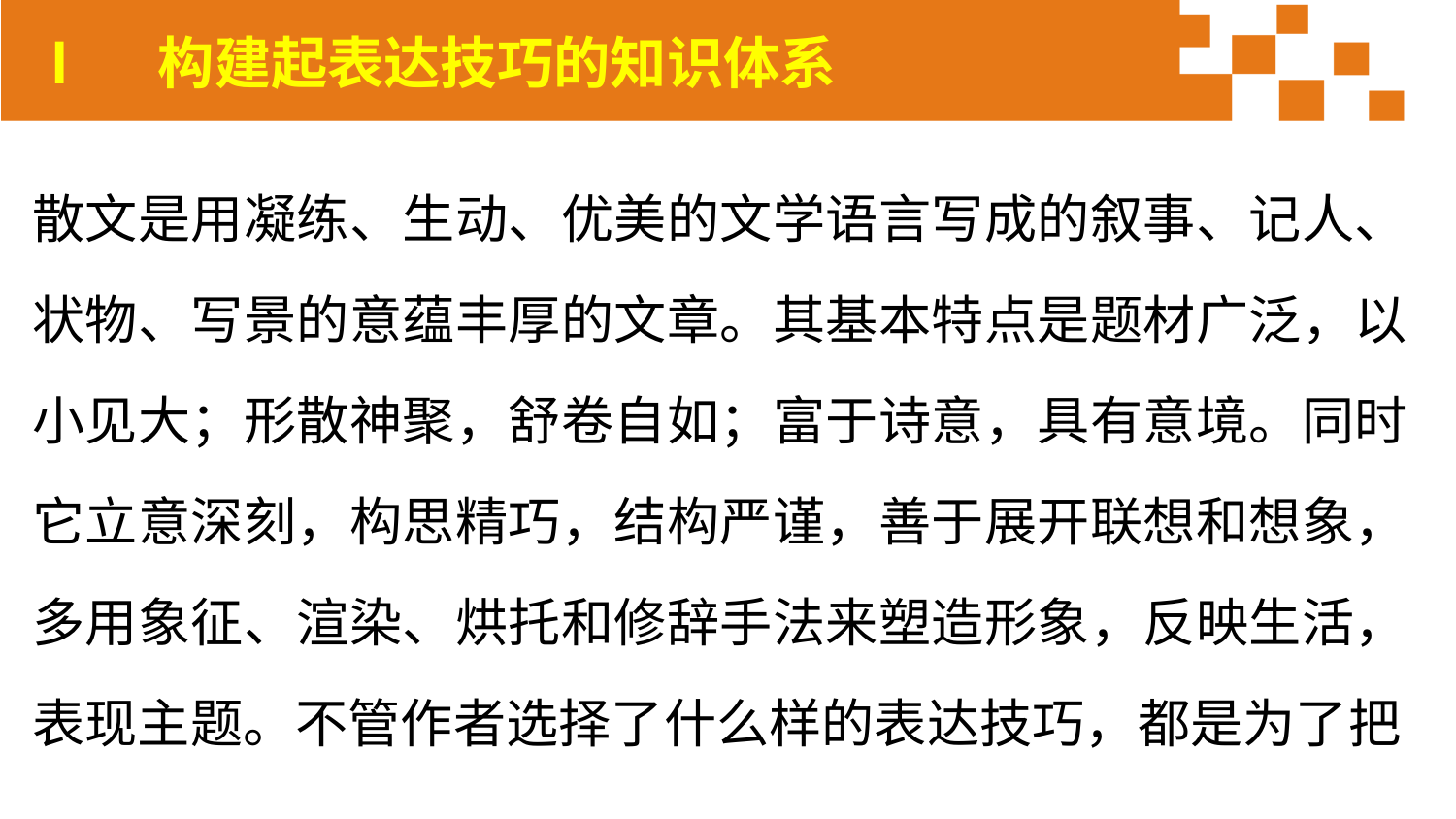

Ⅰ　构建起表达技巧的知识体系
散文是用凝练、生动、优美的文学语言写成的叙事、记人、状物、写景的意蕴丰厚的文章。其基本特点是题材广泛，以小见大；形散神聚，舒卷自如；富于诗意，具有意境。同时它立意深刻，构思精巧，结构严谨，善于展开联想和想象，多用象征、渲染、烘托和修辞手法来塑造形象，反映生活，表现主题。不管作者选择了什么样的表达技巧，都是为了把